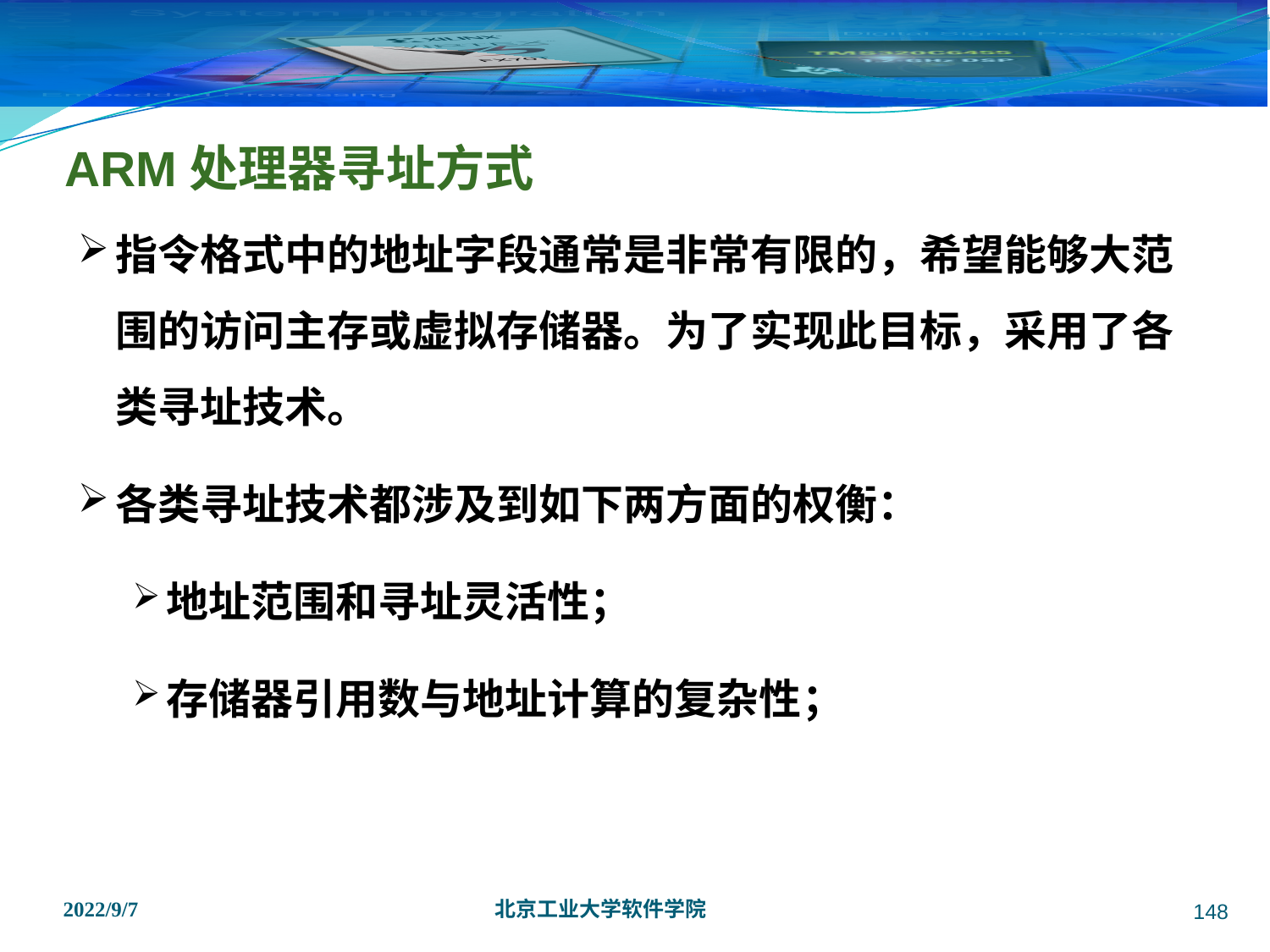

ARM处理器寻址方式
指令格式中的地址字段通常是非常有限的，希望能够大范围的访问主存或虚拟存储器。为了实现此目标，采用了各类寻址技术。
各类寻址技术都涉及到如下两方面的权衡：
地址范围和寻址灵活性；
存储器引用数与地址计算的复杂性；